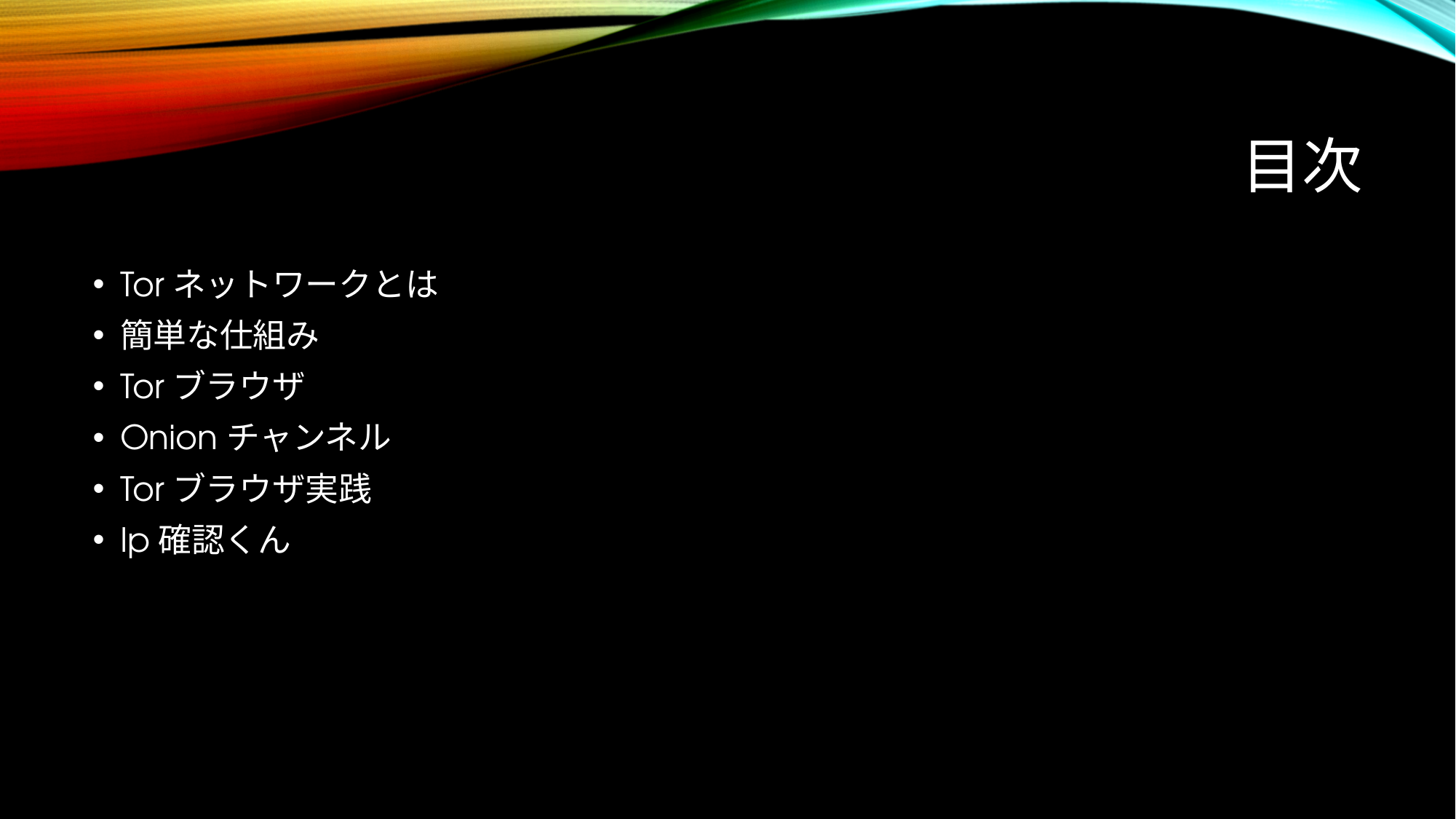

# 目次
Torネットワークとは
簡単な仕組み
Torブラウザ
Onionチャンネル
Torブラウザ実践
Ip確認くん